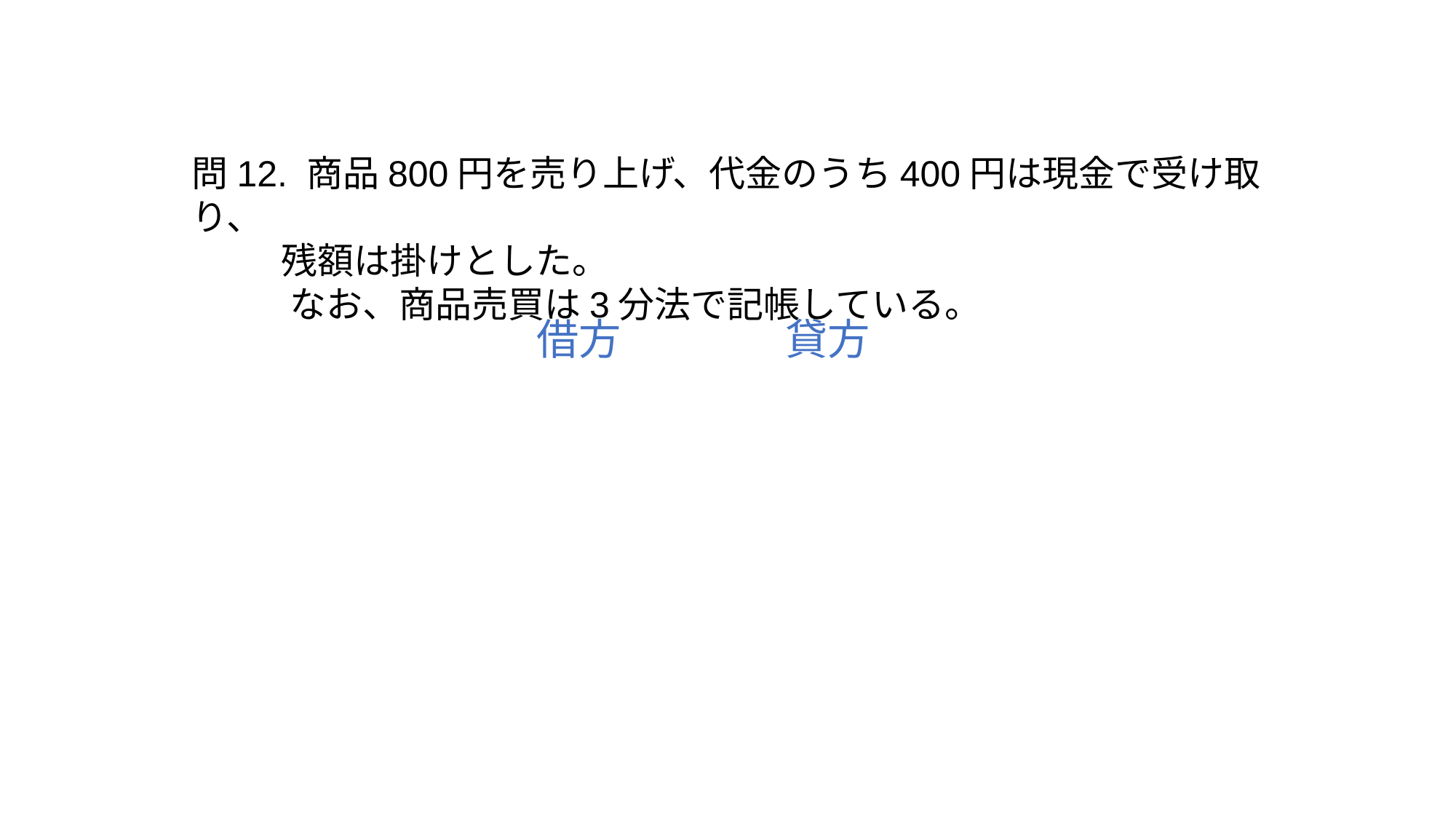

問12. 商品800円を売り上げ、代金のうち400円は現金で受け取り、
　　  残額は掛けとした。
  　　なお、商品売買は3分法で記帳している。
借方
貸方